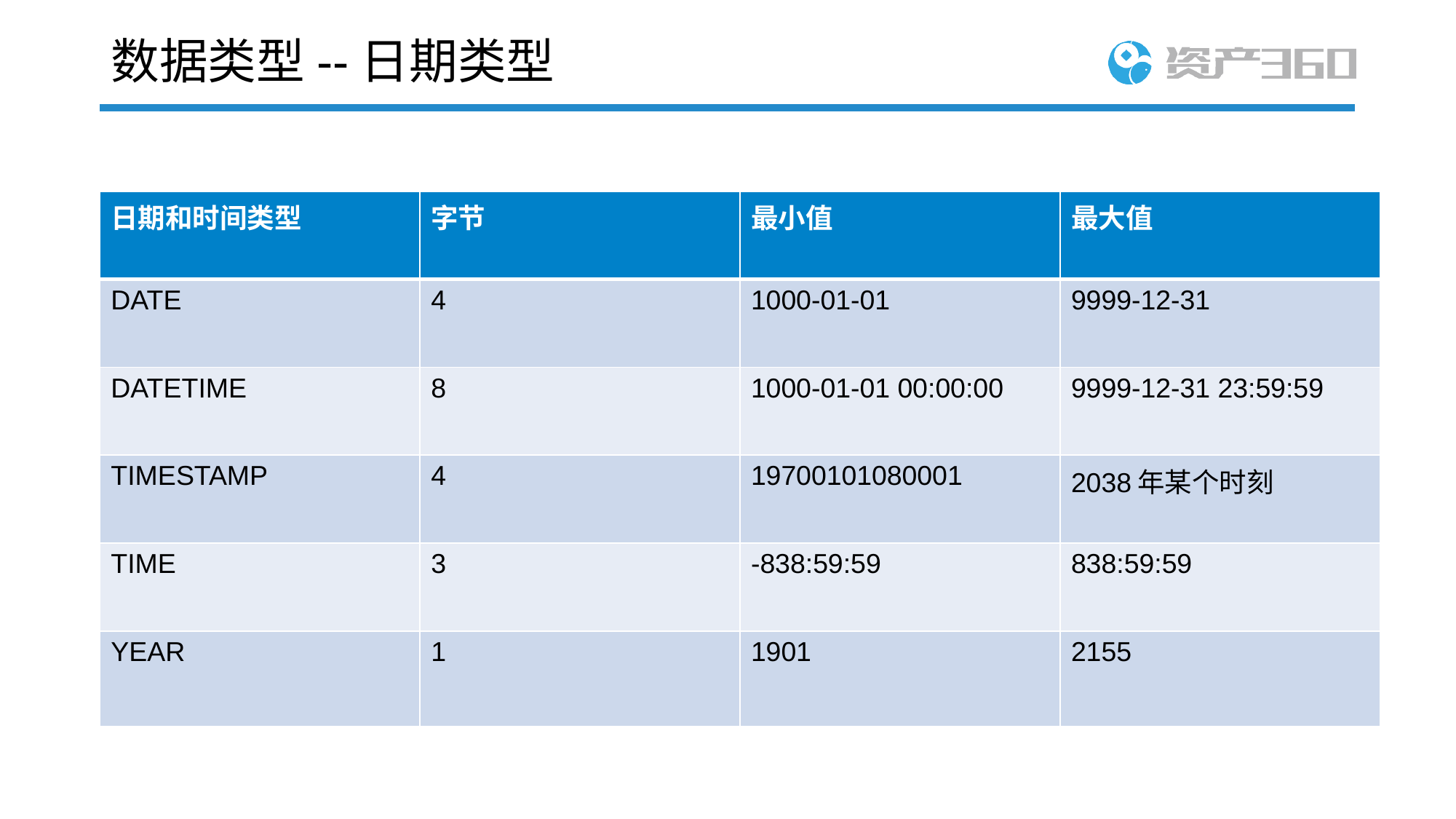

# 数据类型--日期类型
| 日期和时间类型 | 字节 | 最小值 | 最大值 |
| --- | --- | --- | --- |
| DATE | 4 | 1000-01-01 | 9999-12-31 |
| DATETIME | 8 | 1000-01-01 00:00:00 | 9999-12-31 23:59:59 |
| TIMESTAMP | 4 | 19700101080001 | 2038年某个时刻 |
| TIME | 3 | -838:59:59 | 838:59:59 |
| YEAR | 1 | 1901 | 2155 |
11